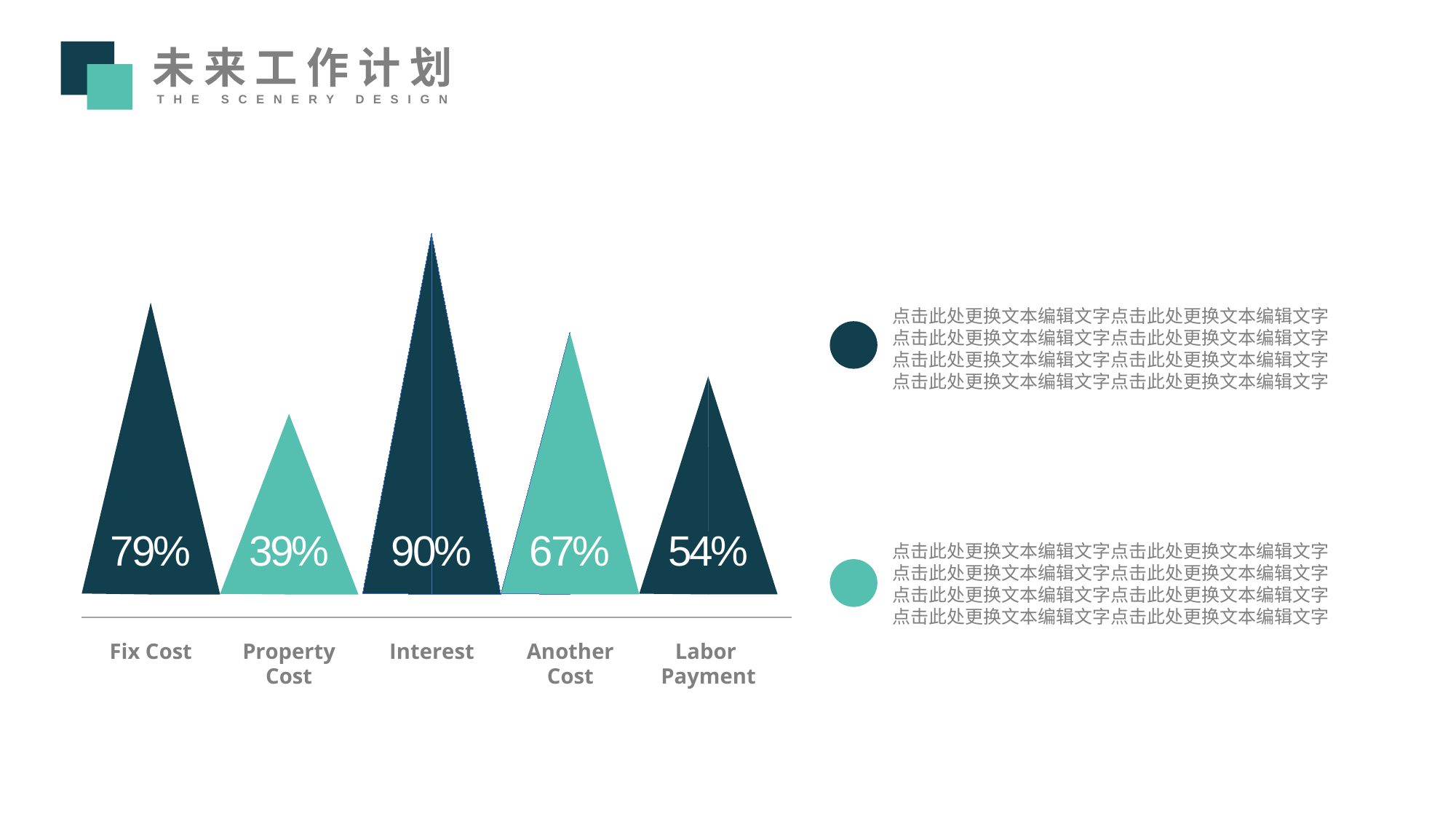

未来工作计划
THE Scenery DESIGN

79%
39%
90%
67%
54%
Fix Cost
Property
Cost
Interest
Another
Cost
Labor
Payment
点击此处更换文本编辑文字点击此处更换文本编辑文字
点击此处更换文本编辑文字点击此处更换文本编辑文字
点击此处更换文本编辑文字点击此处更换文本编辑文字
点击此处更换文本编辑文字点击此处更换文本编辑文字

点击此处更换文本编辑文字点击此处更换文本编辑文字
点击此处更换文本编辑文字点击此处更换文本编辑文字
点击此处更换文本编辑文字点击此处更换文本编辑文字
点击此处更换文本编辑文字点击此处更换文本编辑文字